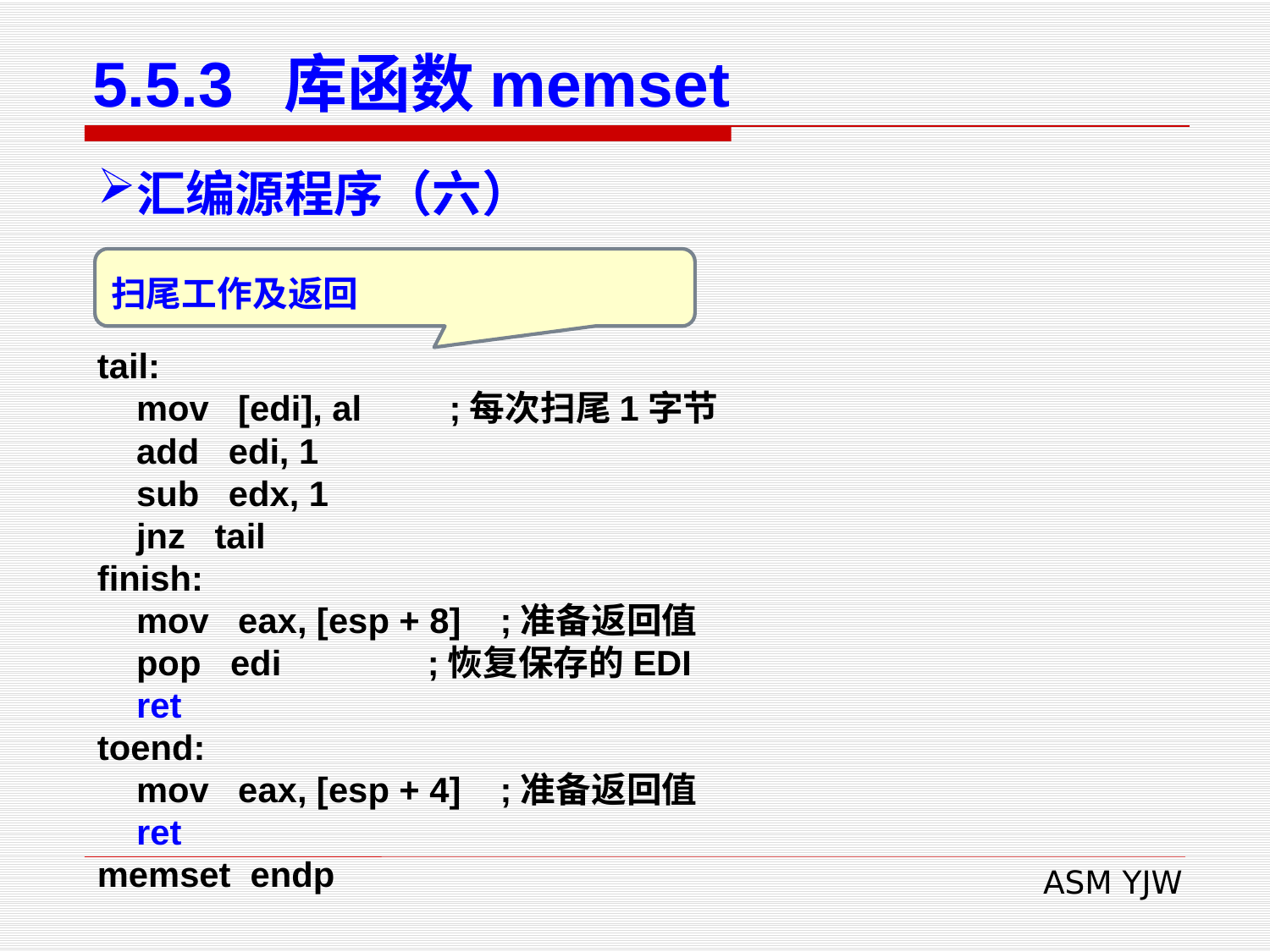

# 5.5.3  库函数memset
汇编源程序（六）
扫尾工作及返回
tail:
    mov   [edi], al         ;每次扫尾1字节
    add   edi, 1
    sub   edx, 1
    jnz   tail
finish:
    mov   eax, [esp + 8]    ;准备返回值
    pop   edi               ;恢复保存的EDI
    ret
toend:
    mov   eax, [esp + 4]    ;准备返回值
    ret
memset  endp